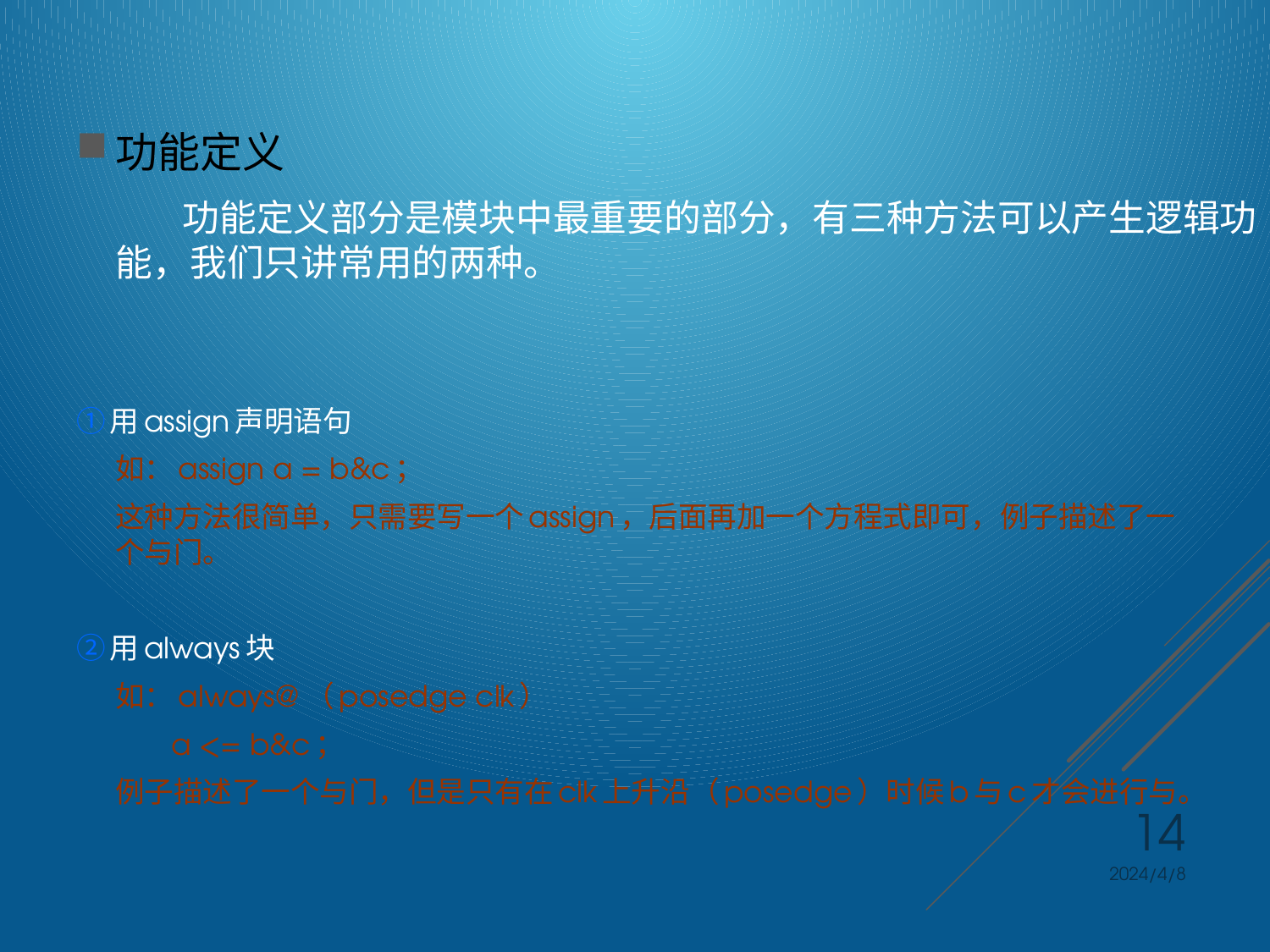

功能定义
	       功能定义部分是模块中最重要的部分，有三种方法可以产生逻辑功能，我们只讲常用的两种。

①用assign声明语句
	如：assign a = b&c；
	这种方法很简单，只需要写一个assign，后面再加一个方程式即可，例子描述了一个与门。

②用always块
	如：always@（posedge clk）
		       a <= b&c；
	例子描述了一个与门，但是只有在clk上升沿（posedge）时候b与c才会进行与。

14
2024/4/8